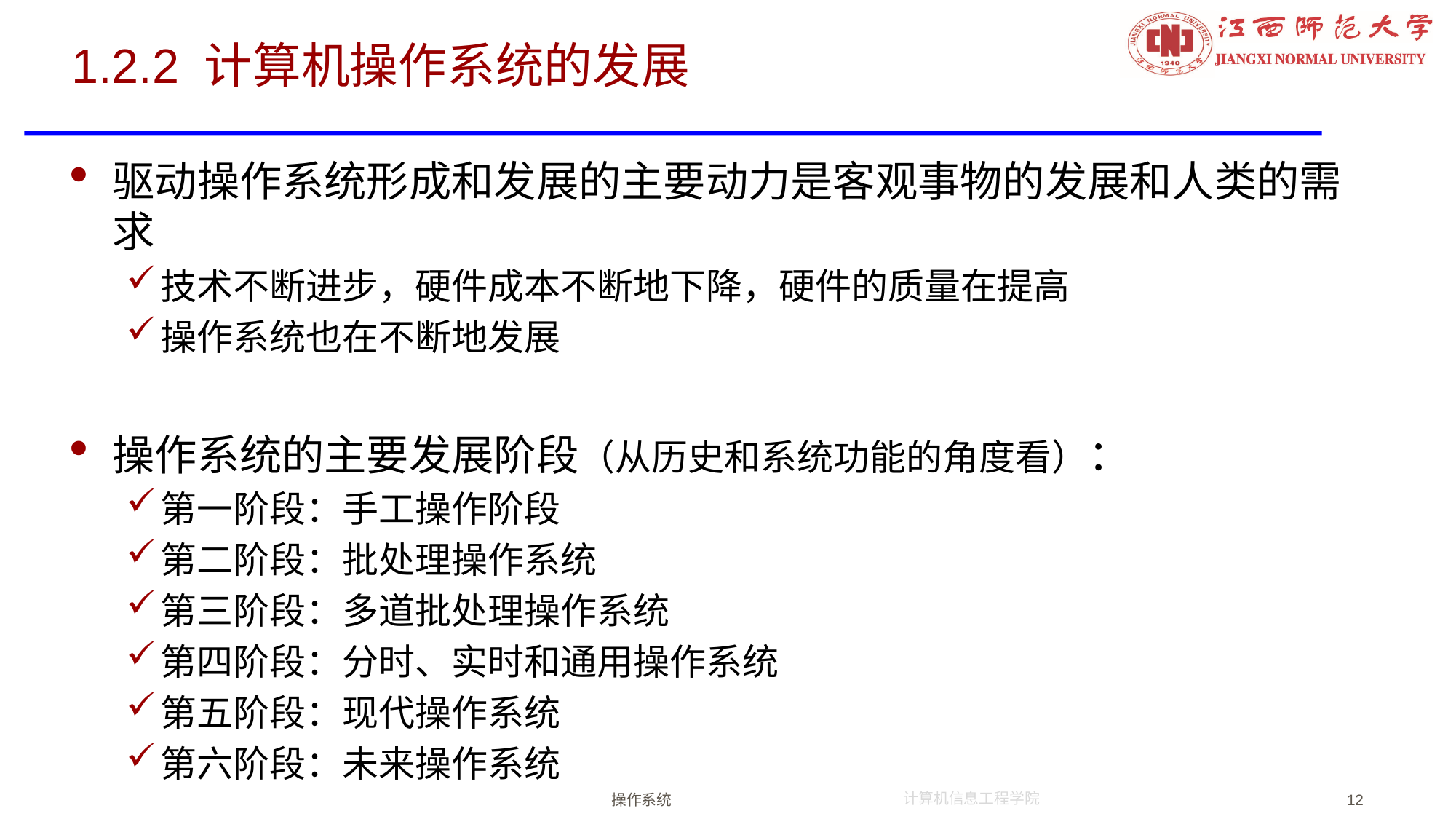

# 1.2.2 计算机操作系统的发展
驱动操作系统形成和发展的主要动力是客观事物的发展和人类的需求
技术不断进步，硬件成本不断地下降，硬件的质量在提高
操作系统也在不断地发展

操作系统的主要发展阶段（从历史和系统功能的角度看）：
第一阶段：手工操作阶段
第二阶段：批处理操作系统
第三阶段：多道批处理操作系统
第四阶段：分时、实时和通用操作系统
第五阶段：现代操作系统
第六阶段：未来操作系统

操作系统
12